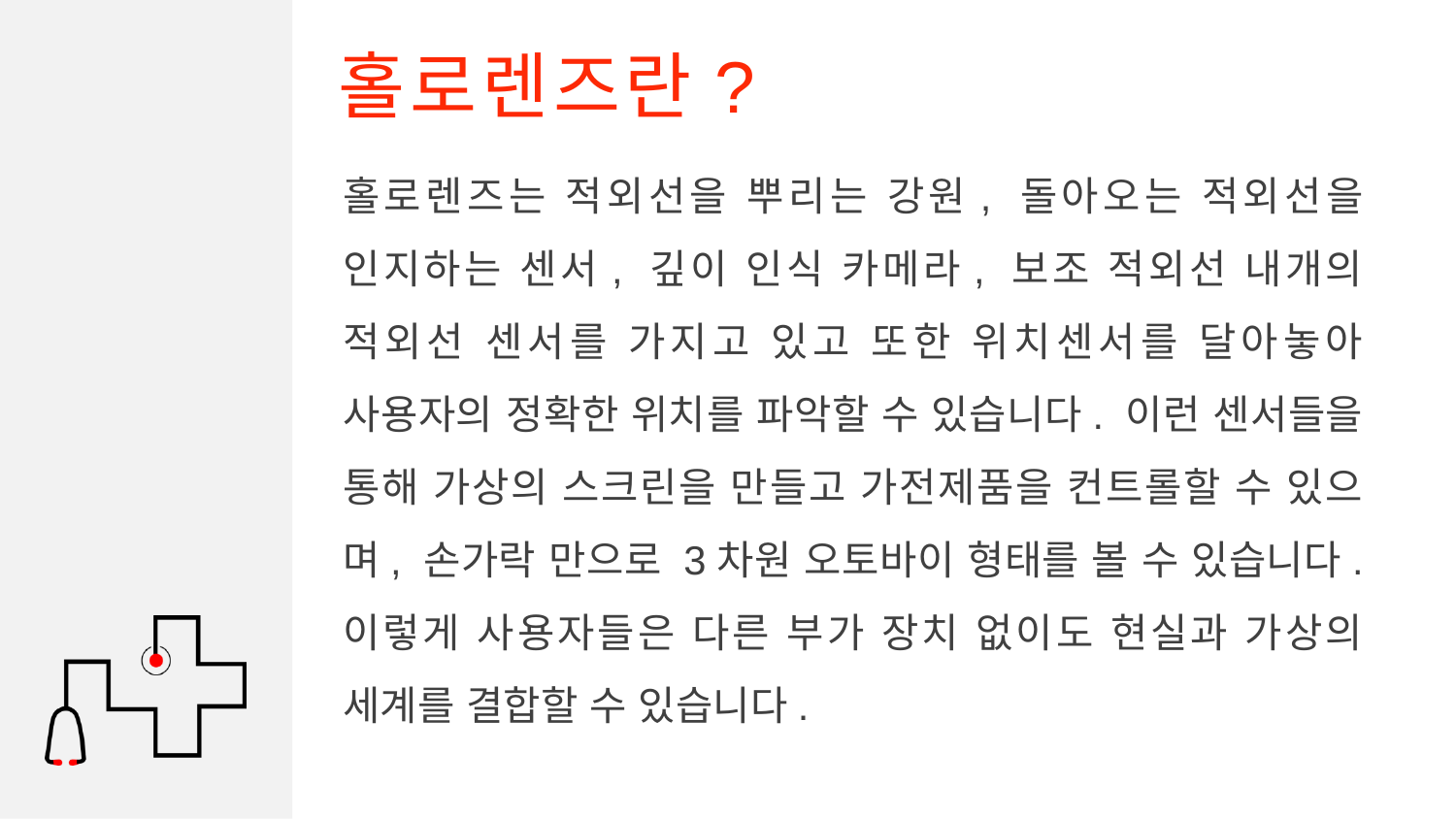

홀로렌즈란?
홀로렌즈는 적외선을 뿌리는 강원, 돌아오는 적외선을 인지하는 센서, 깊이 인식 카메라, 보조 적외선 내개의 적외선 센서를 가지고 있고 또한 위치센서를 달아놓아 사용자의 정확한 위치를 파악할 수 있습니다. 이런 센서들을 통해 가상의 스크린을 만들고 가전제품을 컨트롤할 수 있으며, 손가락 만으로 3차원 오토바이 형태를 볼 수 있습니다. 이렇게 사용자들은 다른 부가 장치 없이도 현실과 가상의 세계를 결합할 수 있습니다.